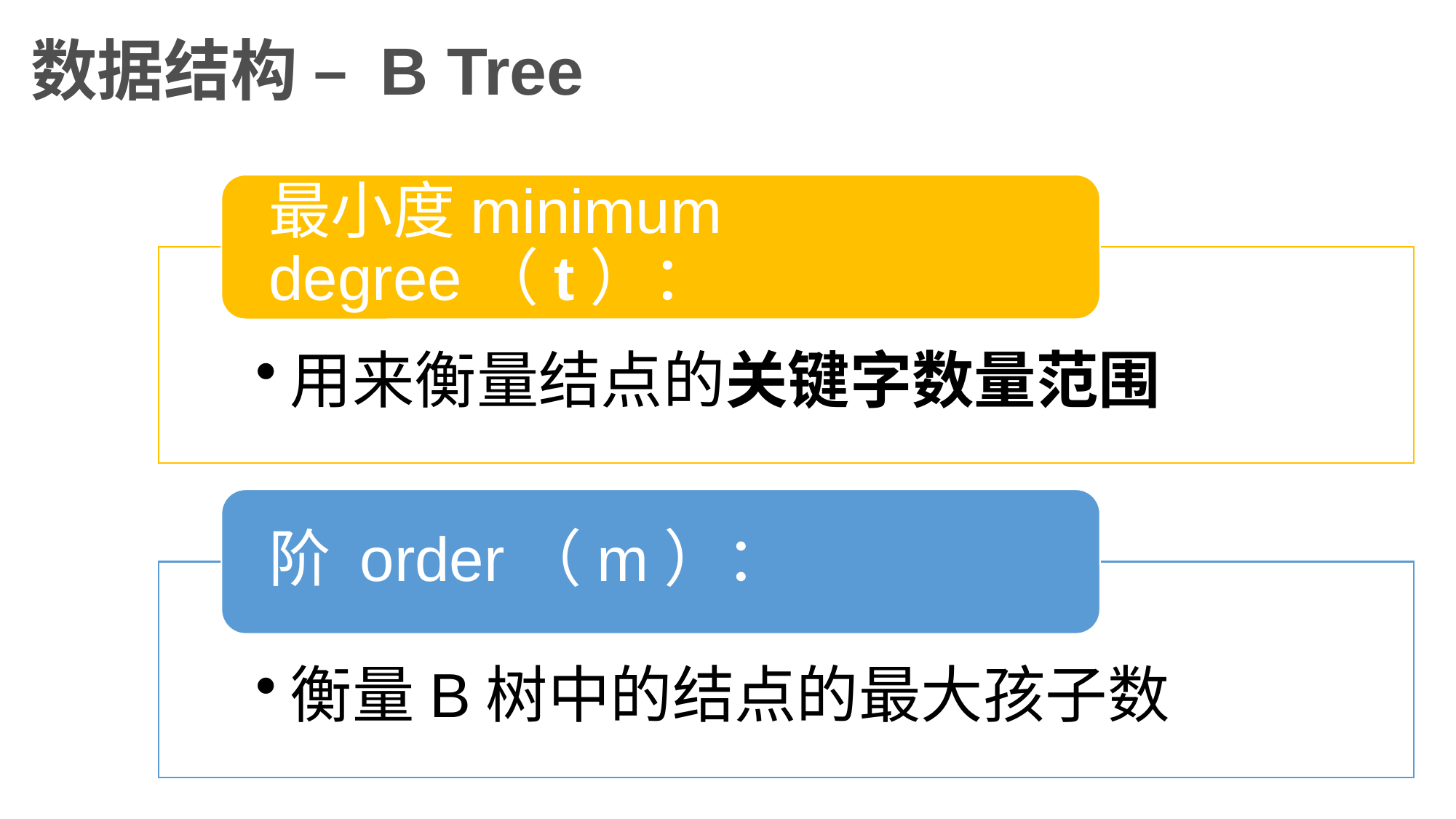

# 数据结构 – B Tree
用来衡量结点的关键字数量范围
最小度minimum degree（t）：
衡量B树中的结点的最大孩子数
阶 order（m）：